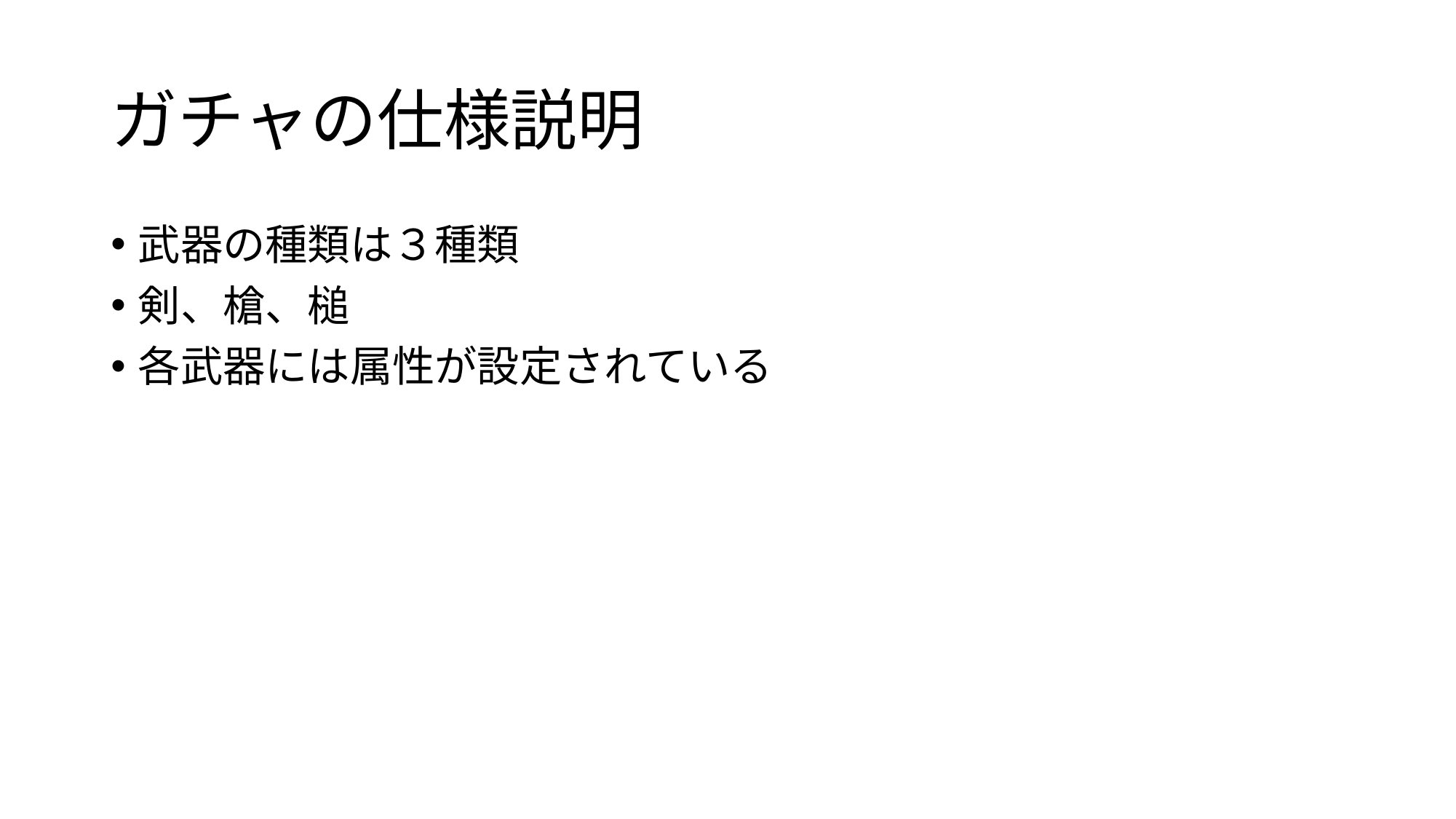

# ガチャの仕様説明
武器の種類は３種類
剣、槍、槌
各武器には属性が設定されている